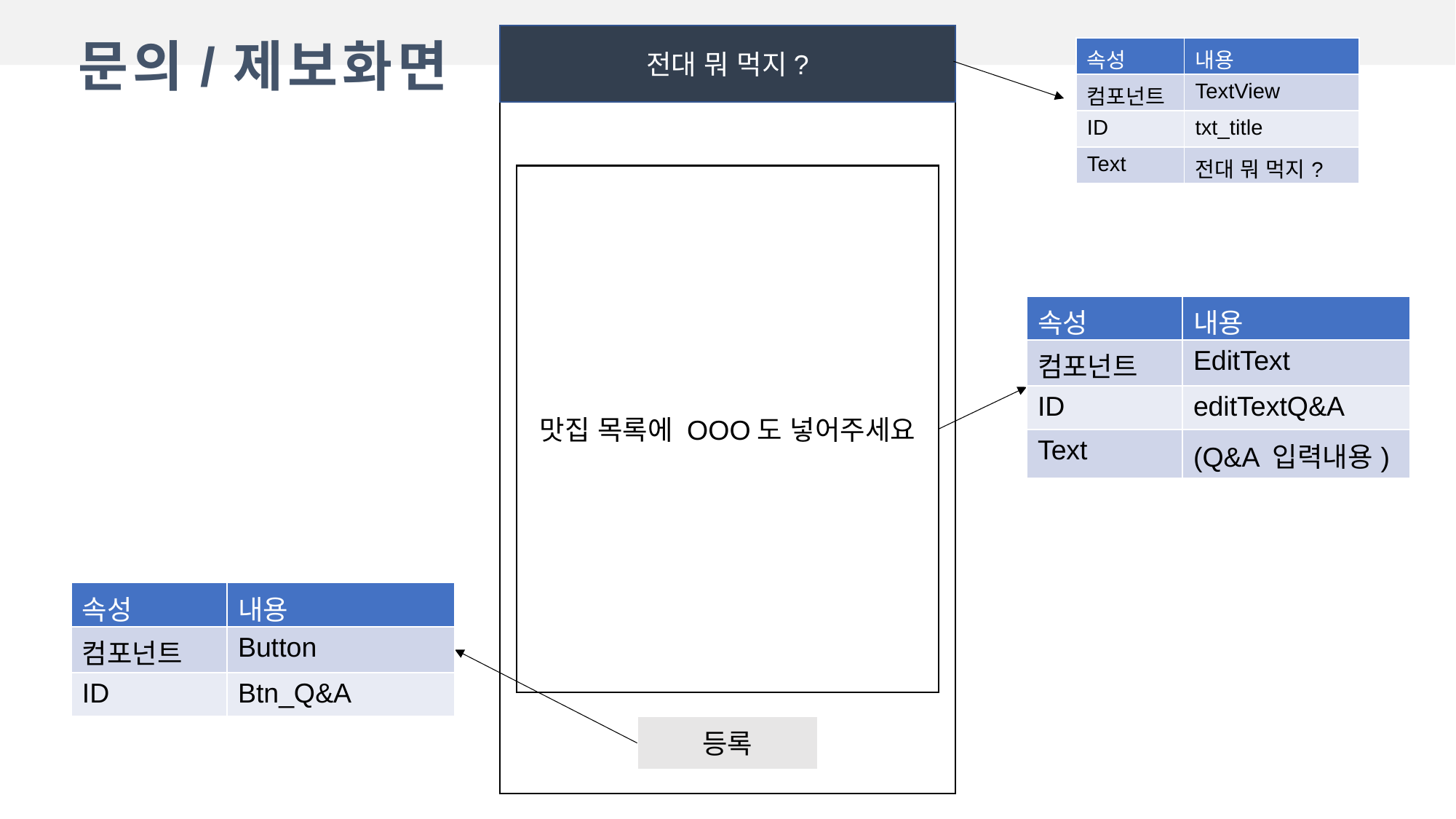

전대 뭐 먹지?
문의/제보화면
| 속성 | 내용 |
| --- | --- |
| 컴포넌트 | TextView |
| ID | txt\_title |
| Text | 전대 뭐 먹지? |
맛집 목록에 OOO도 넣어주세요
| 속성 | 내용 |
| --- | --- |
| 컴포넌트 | EditText |
| ID | editTextQ&A |
| Text | (Q&A 입력내용) |
| 속성 | 내용 |
| --- | --- |
| 컴포넌트 | Button |
| ID | Btn\_Q&A |
등록